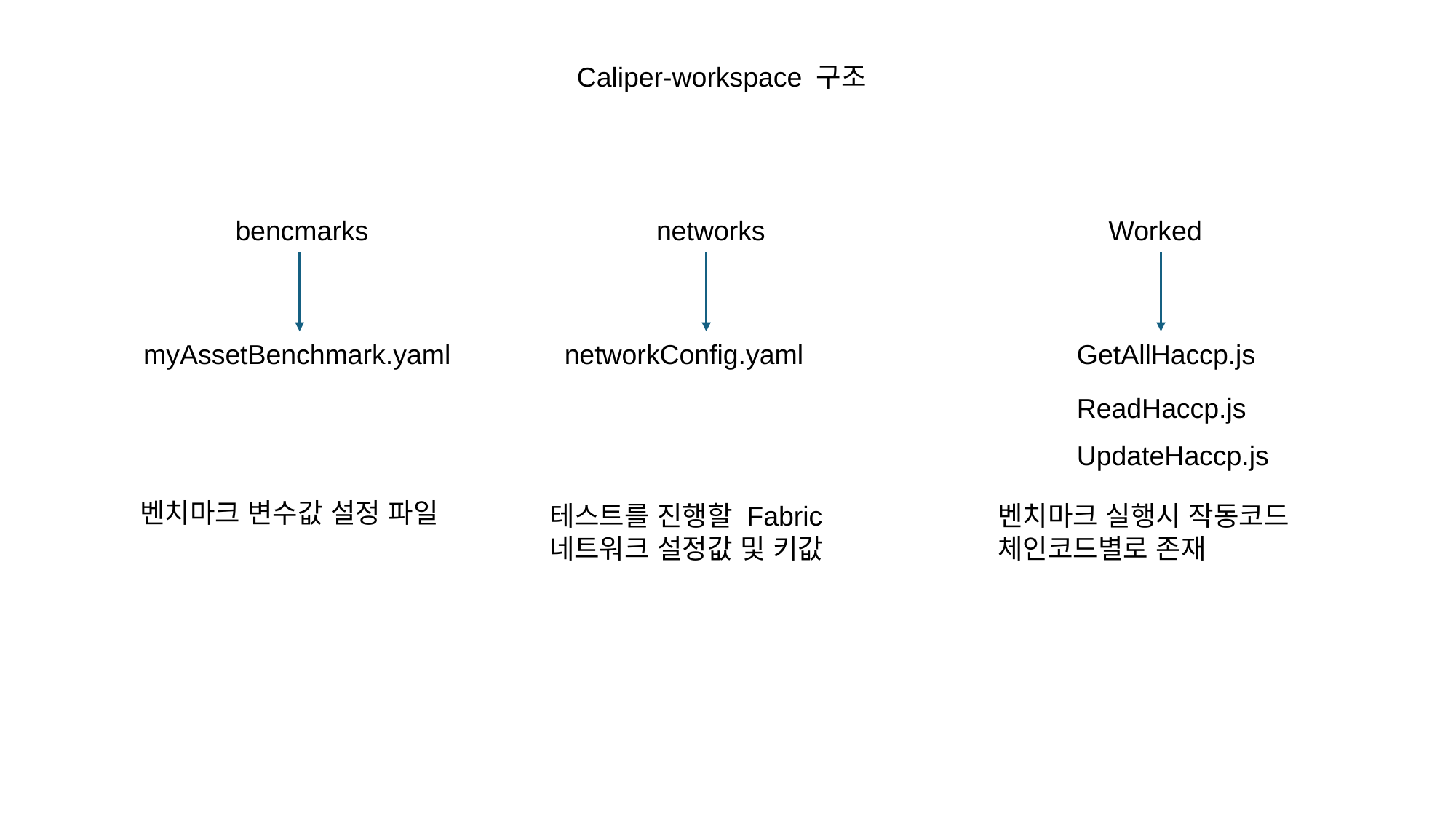

Caliper-workspace 구조
bencmarks
networks
Worked
myAssetBenchmark.yaml
networkConfig.yaml
GetAllHaccp.js
ReadHaccp.js
UpdateHaccp.js
벤치마크 변수값 설정 파일
테스트를 진행할 Fabric 네트워크 설정값 및 키값
벤치마크 실행시 작동코드 체인코드별로 존재